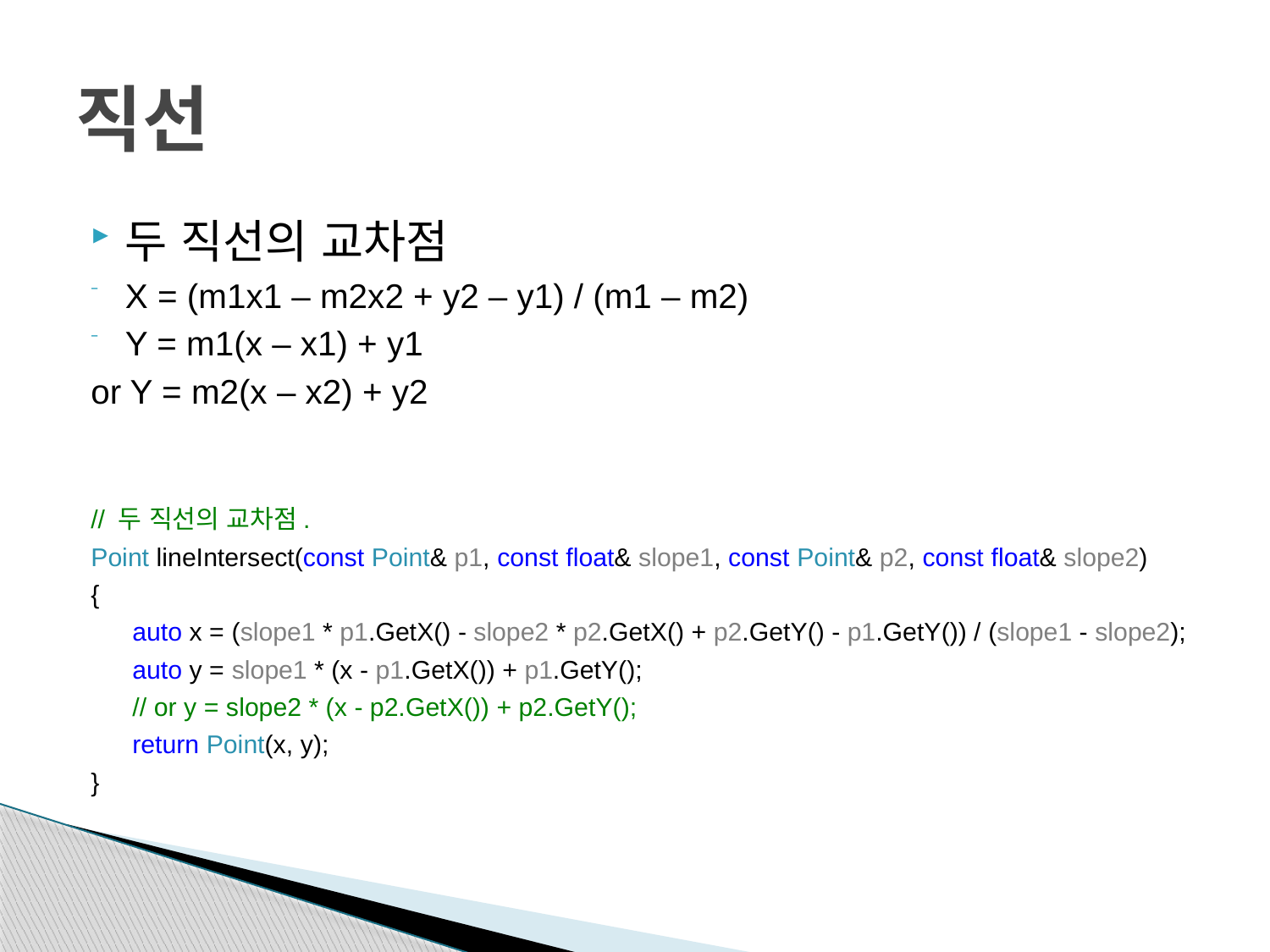

# 직선
두 직선의 교차점
X = (m1x1 – m2x2 + y2 – y1) / (m1 – m2)
Y = m1(x – x1) + y1
or Y = m2(x – x2) + y2

// 두 직선의 교차점.
Point lineIntersect(const Point& p1, const float& slope1, const Point& p2, const float& slope2)
{
	 auto x = (slope1 * p1.GetX() - slope2 * p2.GetX() + p2.GetY() - p1.GetY()) / (slope1 - slope2);
	 auto y = slope1 * (x - p1.GetX()) + p1.GetY();
	 // or y = slope2 * (x - p2.GetX()) + p2.GetY();
	 return Point(x, y);
}